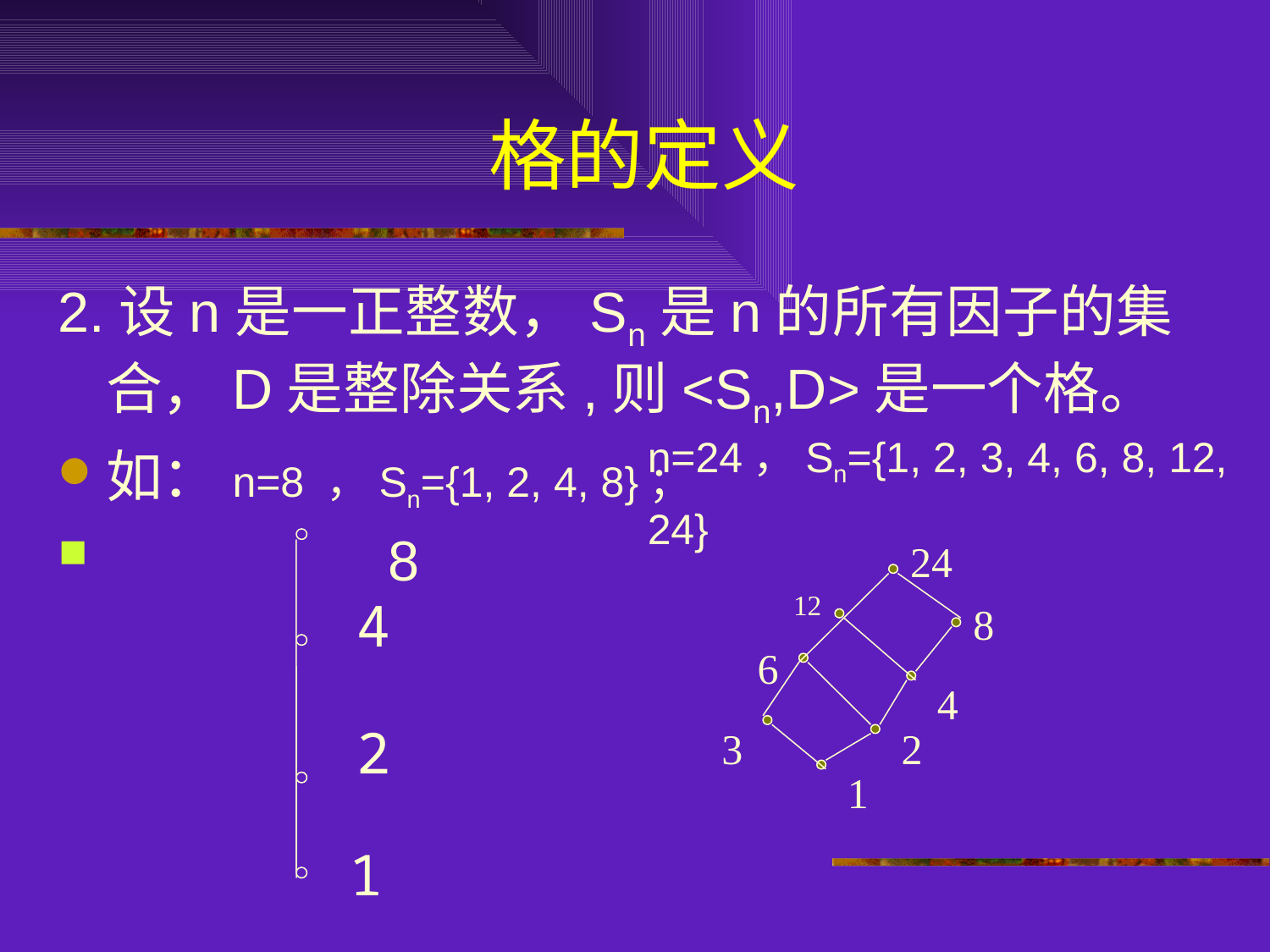

# 格的定义
2.设n是一正整数，Sn是n的所有因子的集合，D是整除关系,则<Sn,D>是一个格。
如：n=8 ，Sn={1, 2, 4, 8}；
                  8

n=24，Sn={1, 2, 3, 4, 6, 8, 12, 24}

24

12

6

4

3

2

1
8

4

2

1